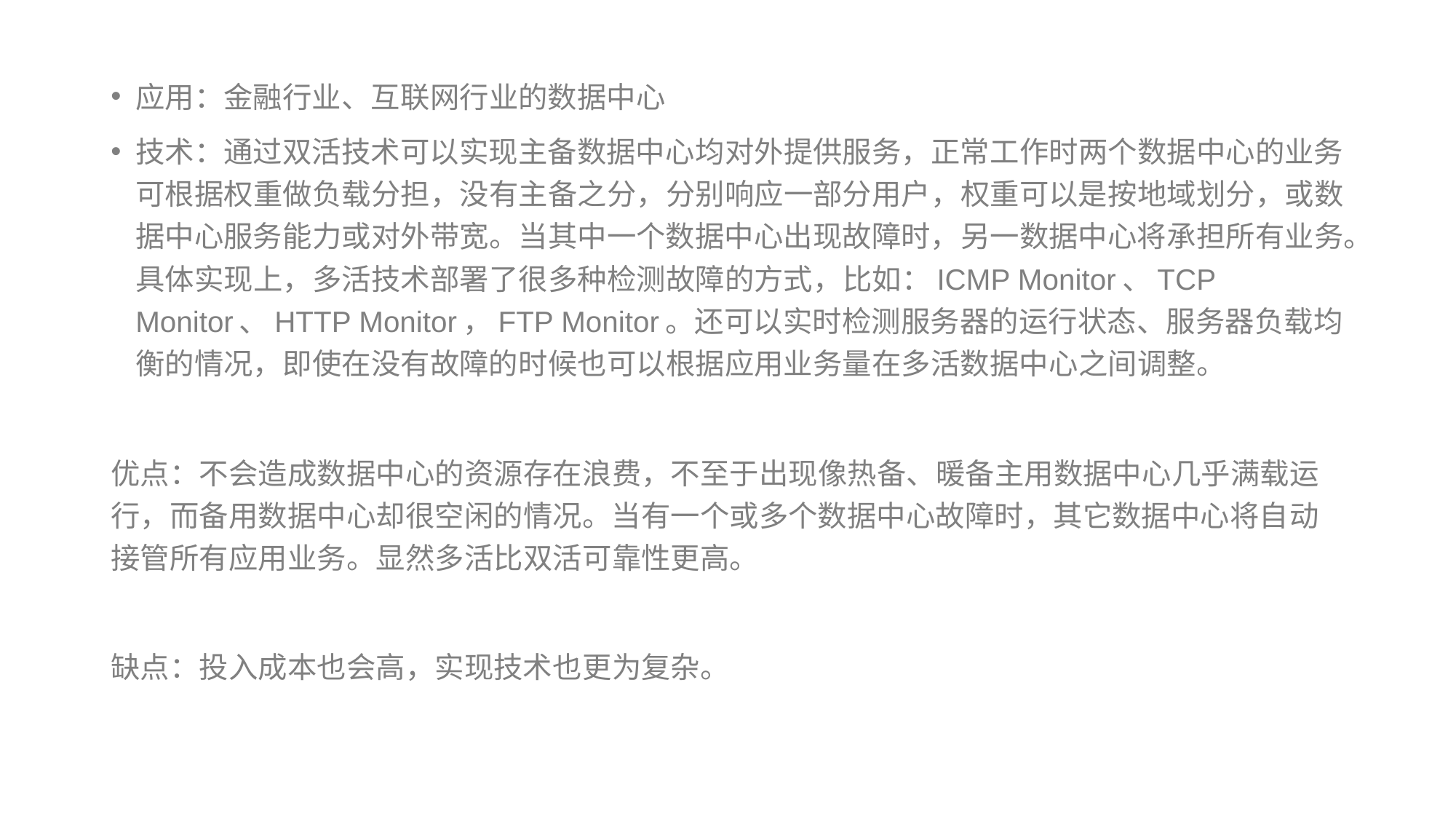

应用：金融行业、互联网行业的数据中心
技术：通过双活技术可以实现主备数据中心均对外提供服务，正常工作时两个数据中心的业务可根据权重做负载分担，没有主备之分，分别响应一部分用户，权重可以是按地域划分，或数据中心服务能力或对外带宽。当其中一个数据中心出现故障时，另一数据中心将承担所有业务。具体实现上，多活技术部署了很多种检测故障的方式，比如：ICMP Monitor、TCP Monitor、HTTP Monitor，FTP Monitor。还可以实时检测服务器的运行状态、服务器负载均衡的情况，即使在没有故障的时候也可以根据应用业务量在多活数据中心之间调整。

优点：不会造成数据中心的资源存在浪费，不至于出现像热备、暖备主用数据中心几乎满载运行，而备用数据中心却很空闲的情况。当有一个或多个数据中心故障时，其它数据中心将自动接管所有应用业务。显然多活比双活可靠性更高。

缺点：投入成本也会高，实现技术也更为复杂。